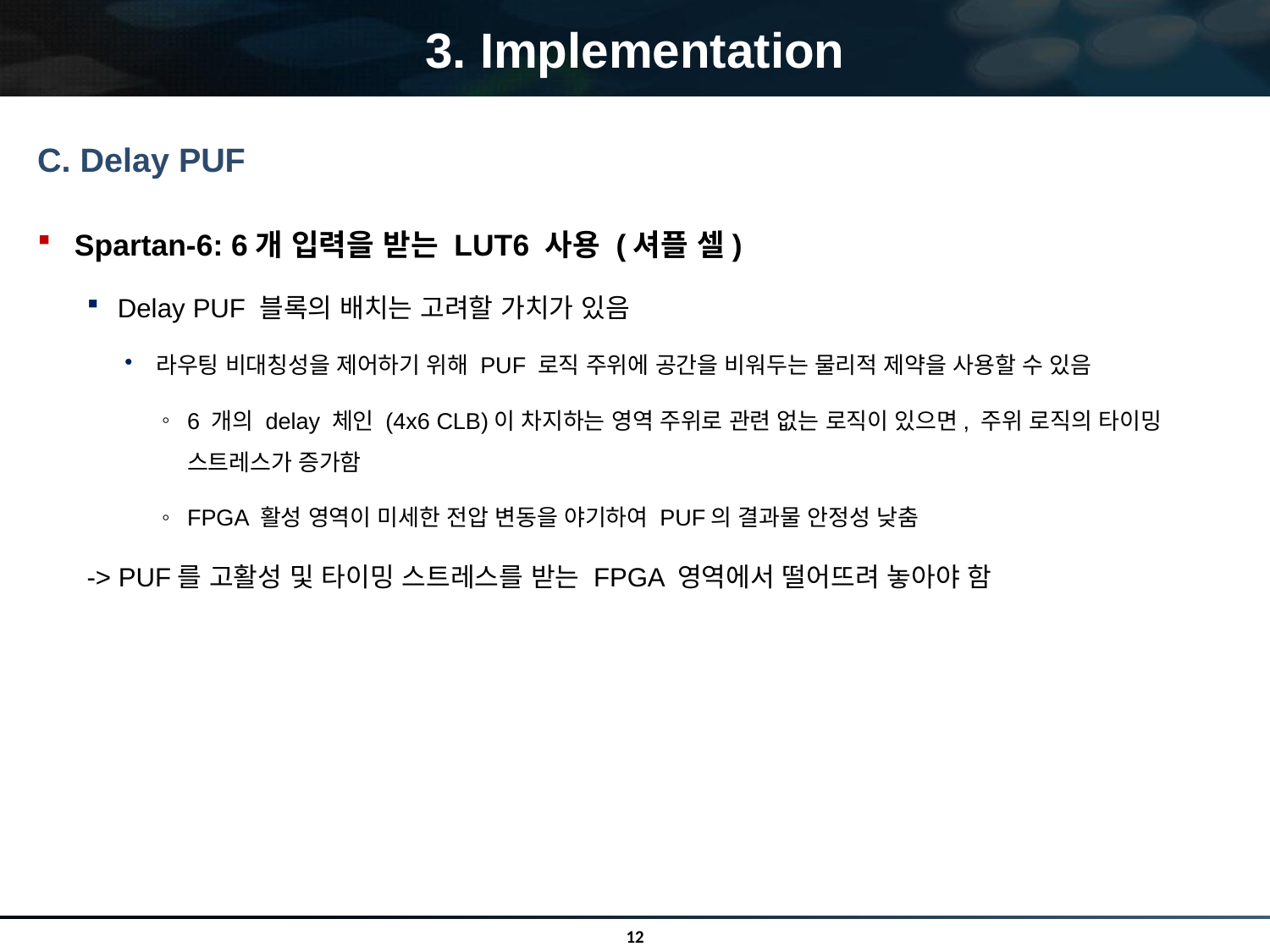

# 3. Implementation
C. Delay PUF
Spartan-6: 6개 입력을 받는 LUT6 사용 (셔플 셀)
Delay PUF 블록의 배치는 고려할 가치가 있음
라우팅 비대칭성을 제어하기 위해 PUF 로직 주위에 공간을 비워두는 물리적 제약을 사용할 수 있음
6 개의 delay 체인 (4x6 CLB)이 차지하는 영역 주위로 관련 없는 로직이 있으면, 주위 로직의 타이밍 스트레스가 증가함
FPGA 활성 영역이 미세한 전압 변동을 야기하여 PUF의 결과물 안정성 낮춤
-> PUF를 고활성 및 타이밍 스트레스를 받는 FPGA 영역에서 떨어뜨려 놓아야 함